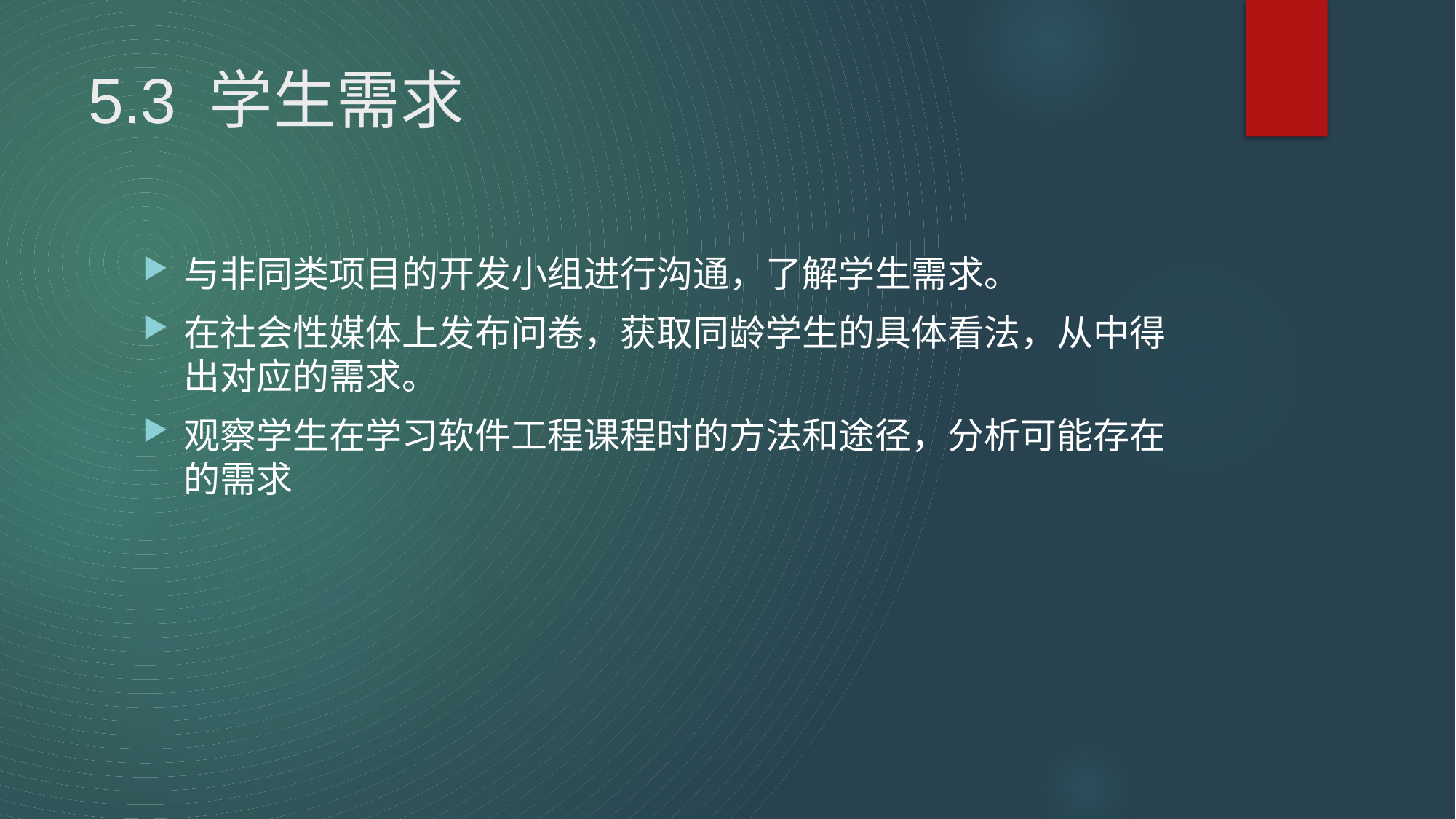

# 5.3 学生需求
与非同类项目的开发小组进行沟通，了解学生需求。
在社会性媒体上发布问卷，获取同龄学生的具体看法，从中得出对应的需求。
观察学生在学习软件工程课程时的方法和途径，分析可能存在的需求